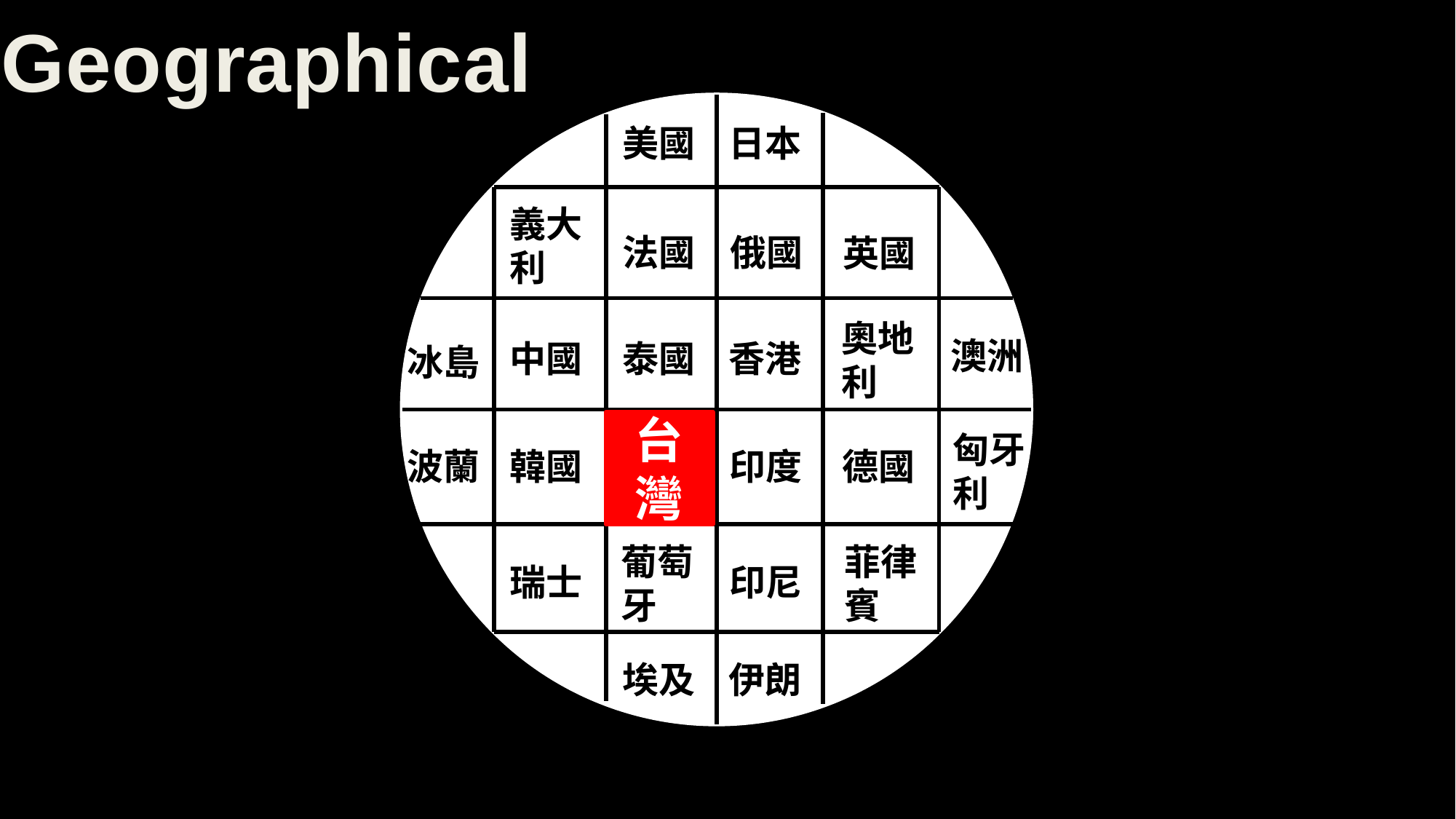

Geographical

美國
日本
義大利
俄國
法國
英國
奧地利
澳洲
中國
泰國
香港
冰島

台灣
匈牙利
波蘭
韓國
印度
德國
菲律賓
葡萄牙
印尼
瑞士
伊朗
埃及